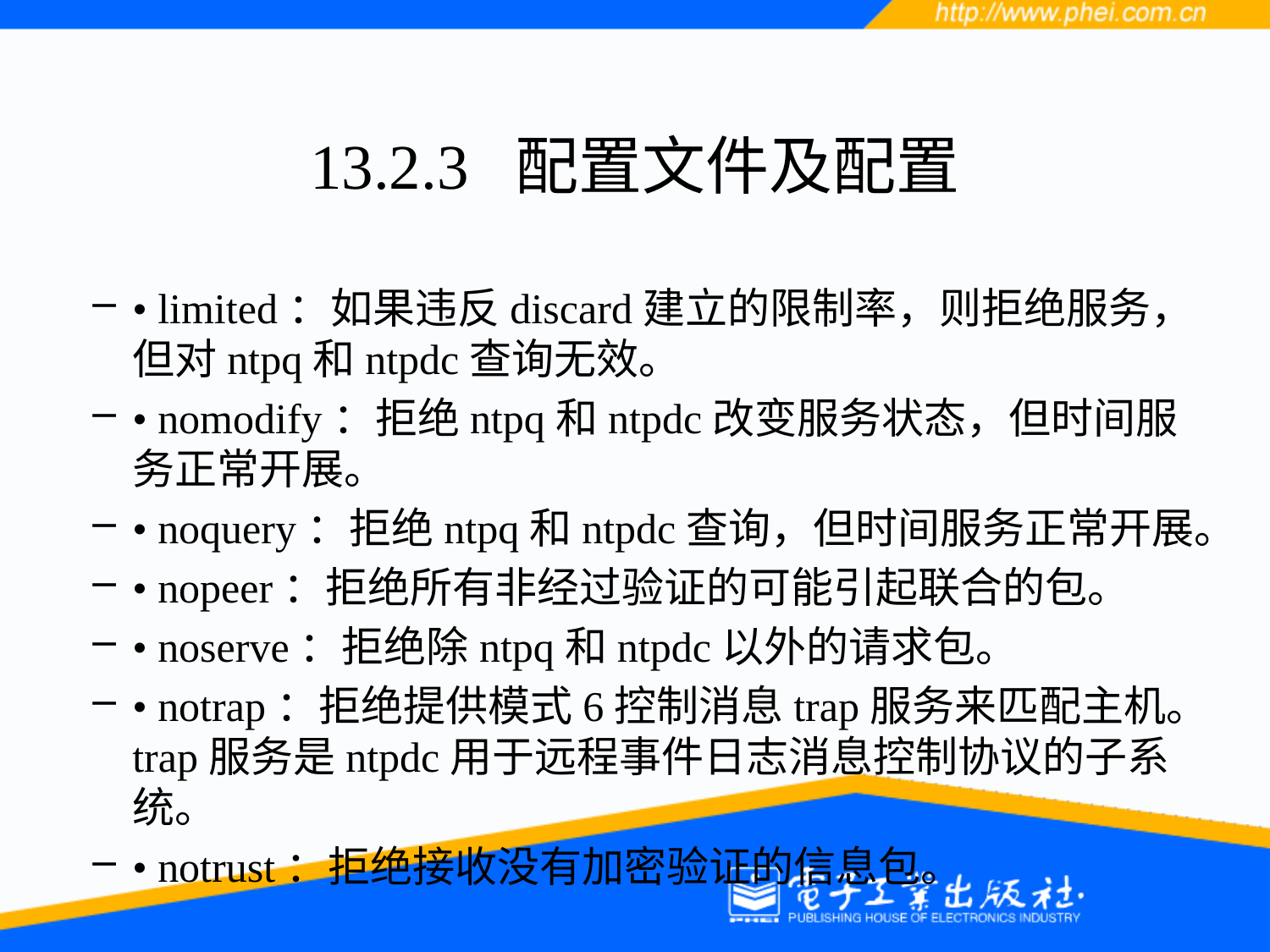

# 13.2.3  配置文件及配置
• limited：如果违反discard建立的限制率，则拒绝服务，但对ntpq和ntpdc查询无效。
• nomodify：拒绝ntpq和ntpdc改变服务状态，但时间服务正常开展。
• noquery：拒绝ntpq和ntpdc查询，但时间服务正常开展。
• nopeer：拒绝所有非经过验证的可能引起联合的包。
• noserve：拒绝除ntpq和ntpdc以外的请求包。
• notrap：拒绝提供模式6控制消息trap服务来匹配主机。trap服务是ntpdc用于远程事件日志消息控制协议的子系统。
• notrust：拒绝接收没有加密验证的信息包。